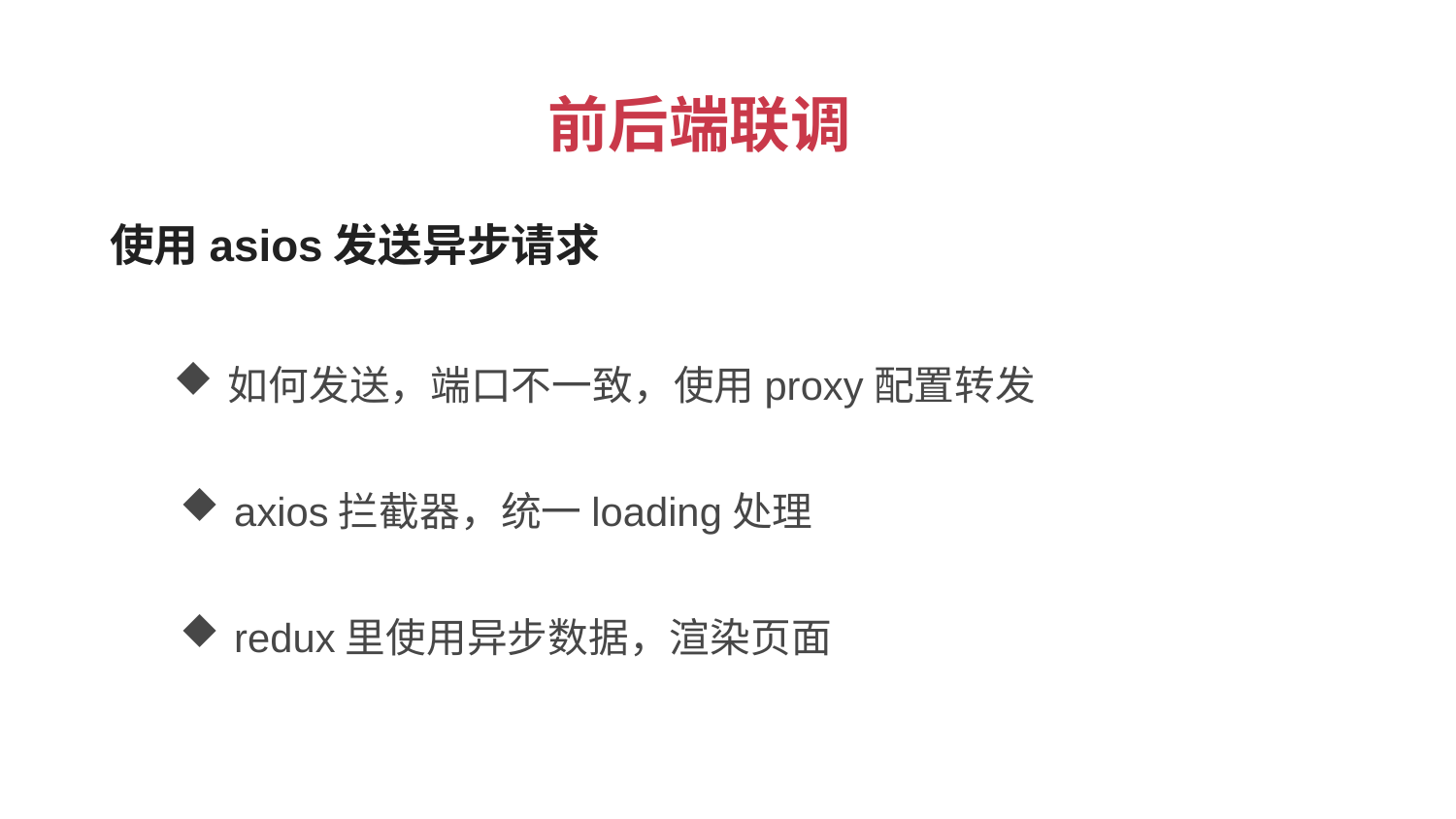

前后端联调
 使用asios发送异步请求
如何发送，端口不一致，使用proxy配置转发
axios拦截器，统一loading处理
redux里使用异步数据，渲染页面